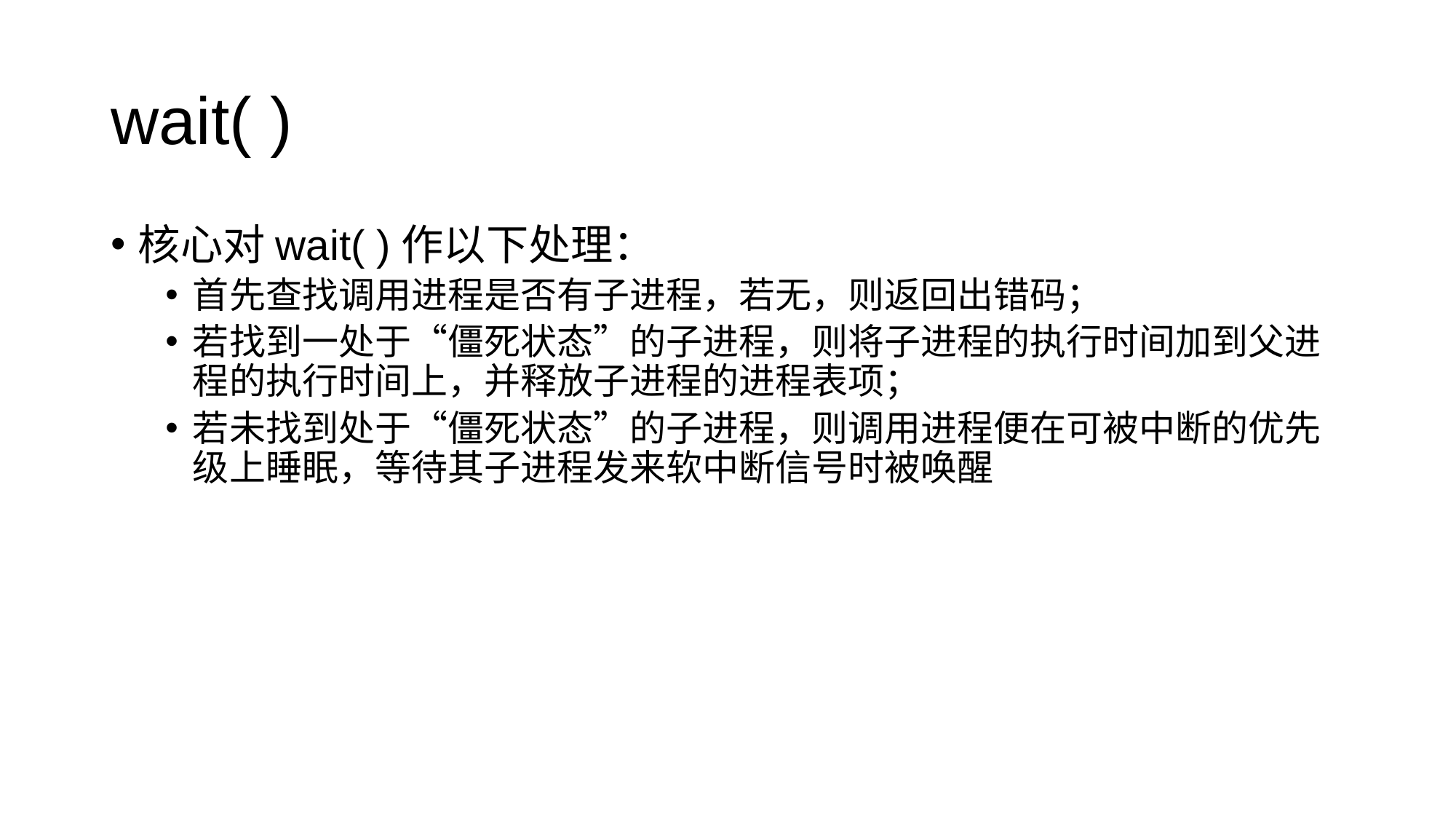

# wait( )
核心对wait( )作以下处理：
首先查找调用进程是否有子进程，若无，则返回出错码；
若找到一处于“僵死状态”的子进程，则将子进程的执行时间加到父进程的执行时间上，并释放子进程的进程表项；
若未找到处于“僵死状态”的子进程，则调用进程便在可被中断的优先级上睡眠，等待其子进程发来软中断信号时被唤醒